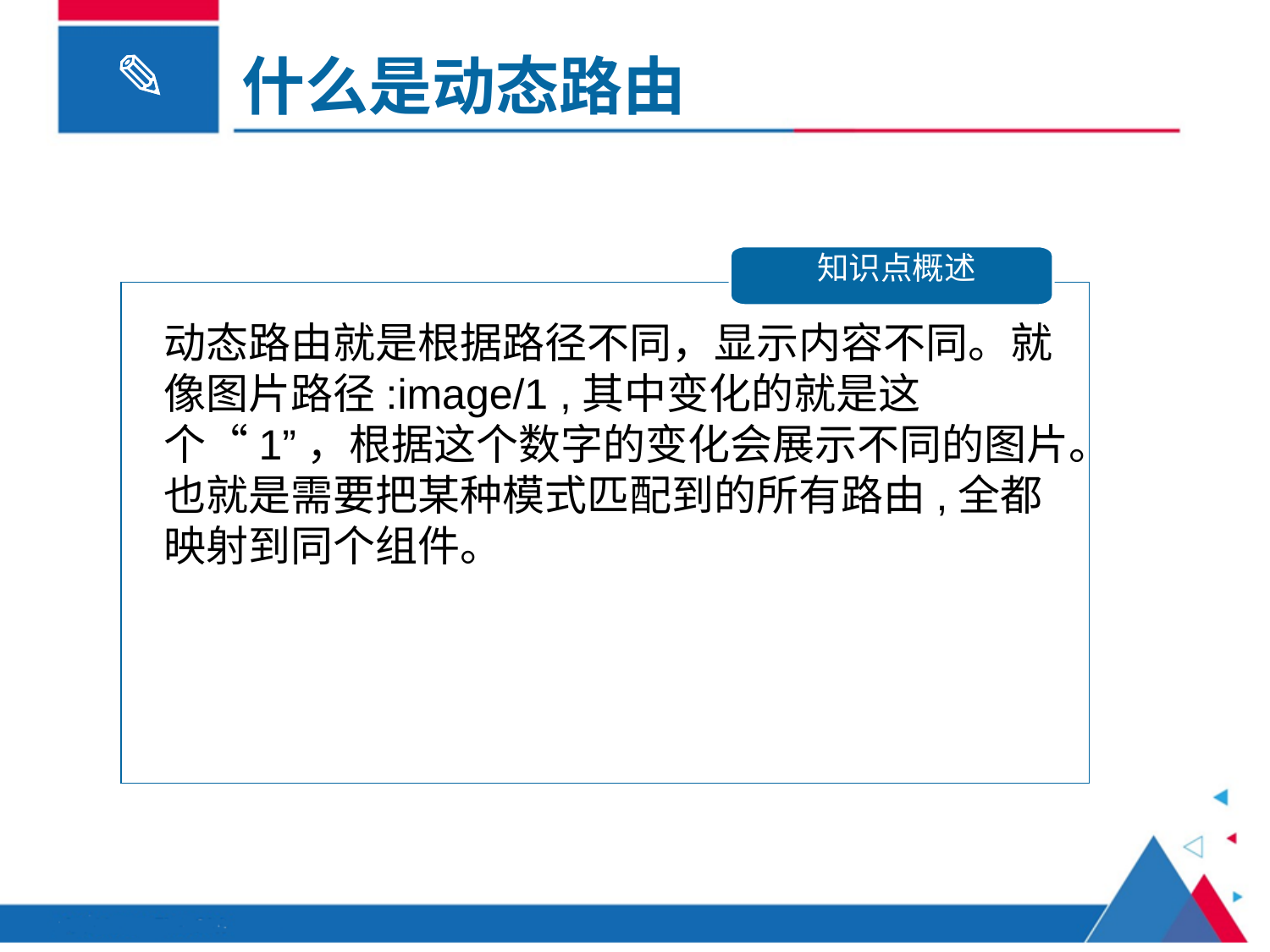

什么是动态路由
知识点概述

动态路由就是根据路径不同，显示内容不同。就像图片路径:image/1 ,其中变化的就是这个“1”，根据这个数字的变化会展示不同的图片。也就是需要把某种模式匹配到的所有路由,全都映射到同个组件。